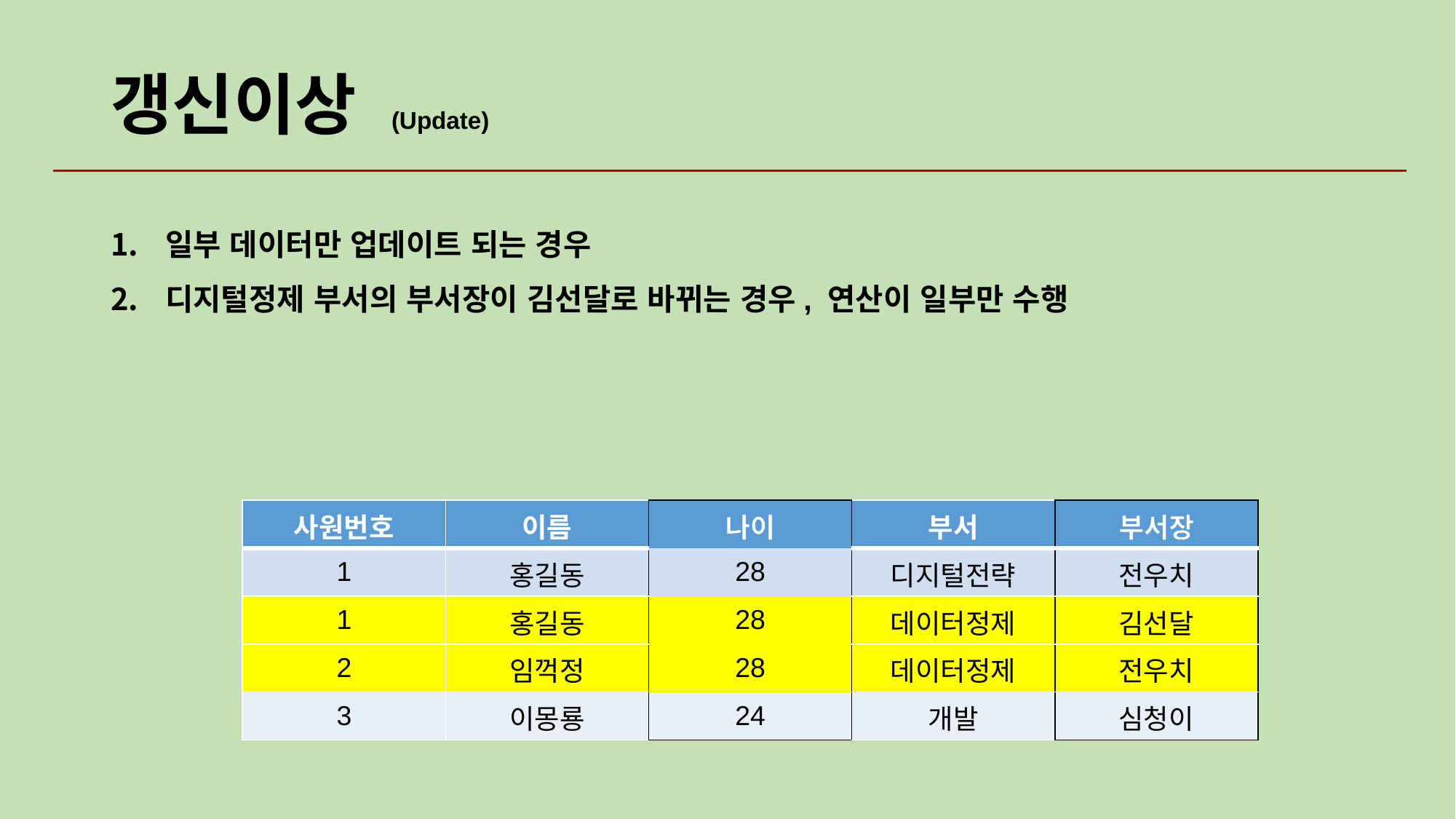

# 갱신이상 (Update)
일부 데이터만 업데이트 되는 경우
디지털정제 부서의 부서장이 김선달로 바뀌는 경우, 연산이 일부만 수행

| 사원번호 | 이름 | 나이 | 부서 | 부서장 |
| --- | --- | --- | --- | --- |
| 1 | 홍길동 | 28 | 디지털전략 | 전우치 |
| 1 | 홍길동 | 28 | 데이터정제 | 김선달 |
| 2 | 임꺽정 | 28 | 데이터정제 | 전우치 |
| 3 | 이몽룡 | 24 | 개발 | 심청이 |
| 사원번호 | 이름 | 나이 |
| --- | --- | --- |
| 1 | 홍길동 | 28 |
| 2 | 임꺽정 | 28 |
| 3 | 이몽룡 | 24 |
| 부서 | 부서장 |
| --- | --- |
| 디지털전략 | 전우치 |
| 데이터정제 | 김선달 |
| 개발 | 심청이 |